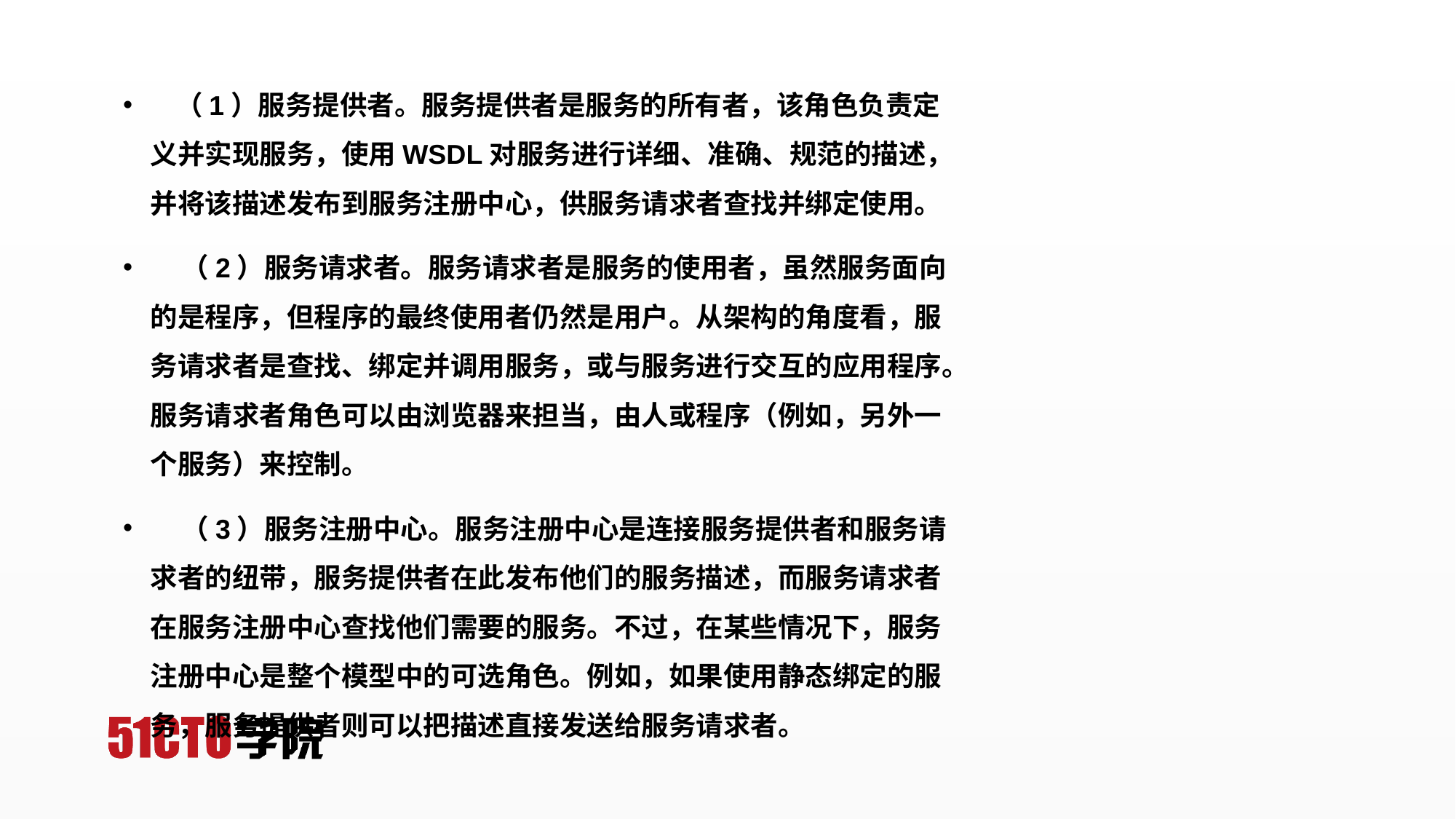

（1）服务提供者。服务提供者是服务的所有者，该角色负责定义并实现服务，使用WSDL对服务进行详细、准确、规范的描述，并将该描述发布到服务注册中心，供服务请求者查找并绑定使用。
    （2）服务请求者。服务请求者是服务的使用者，虽然服务面向的是程序，但程序的最终使用者仍然是用户。从架构的角度看，服务请求者是查找、绑定并调用服务，或与服务进行交互的应用程序。服务请求者角色可以由浏览器来担当，由人或程序（例如，另外一个服务）来控制。
    （3）服务注册中心。服务注册中心是连接服务提供者和服务请求者的纽带，服务提供者在此发布他们的服务描述，而服务请求者在服务注册中心查找他们需要的服务。不过，在某些情况下，服务注册中心是整个模型中的可选角色。例如，如果使用静态绑定的服务，服务提供者则可以把描述直接发送给服务请求者。